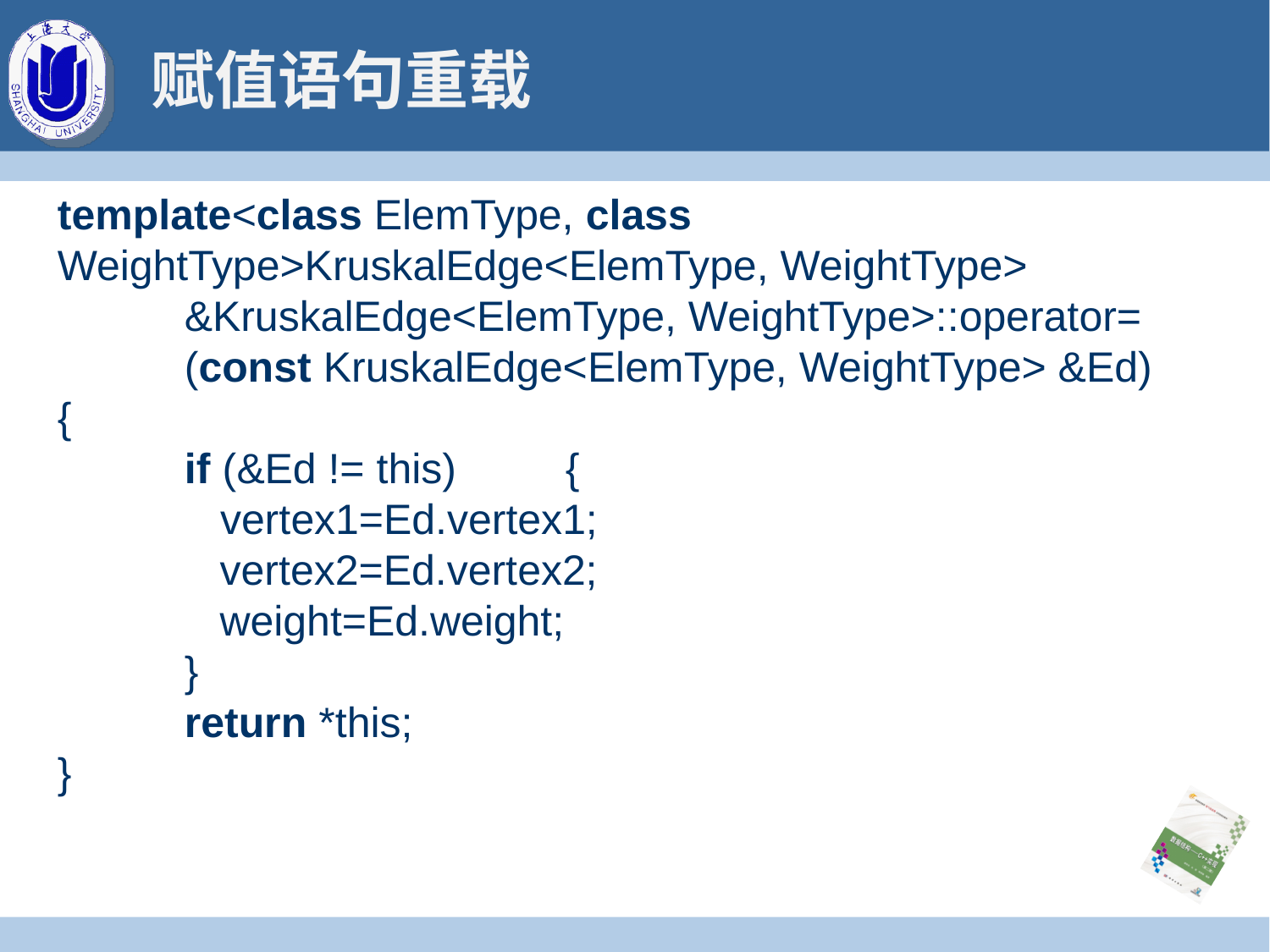

# 赋值语句重载
template<class ElemType, class WeightType>KruskalEdge<ElemType, WeightType>
	&KruskalEdge<ElemType, WeightType>::operator=
	(const KruskalEdge<ElemType, WeightType> &Ed)
{
	if (&Ed != this)	{
	   vertex1=Ed.vertex1;					   vertex2=Ed.vertex2;					   weight=Ed.weight;
	}
	return *this;
}